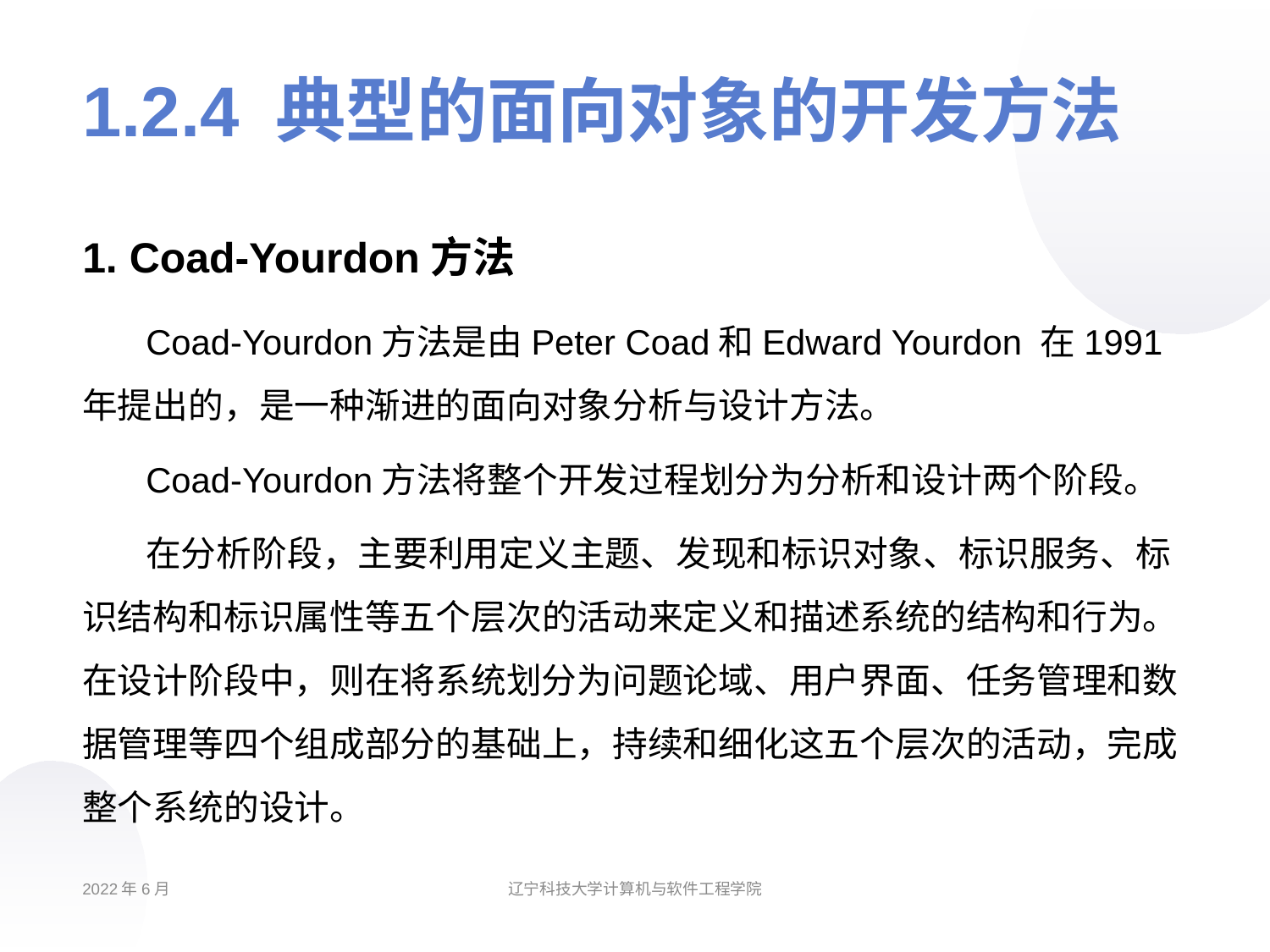

# 1.2.4 典型的面向对象的开发方法
1. Coad-Yourdon方法
Coad-Yourdon方法是由Peter Coad和Edward Yourdon 在1991年提出的，是一种渐进的面向对象分析与设计方法。
Coad-Yourdon方法将整个开发过程划分为分析和设计两个阶段。
在分析阶段，主要利用定义主题、发现和标识对象、标识服务、标识结构和标识属性等五个层次的活动来定义和描述系统的结构和行为。在设计阶段中，则在将系统划分为问题论域、用户界面、任务管理和数据管理等四个组成部分的基础上，持续和细化这五个层次的活动，完成整个系统的设计。

2022年6月
辽宁科技大学计算机与软件工程学院
122